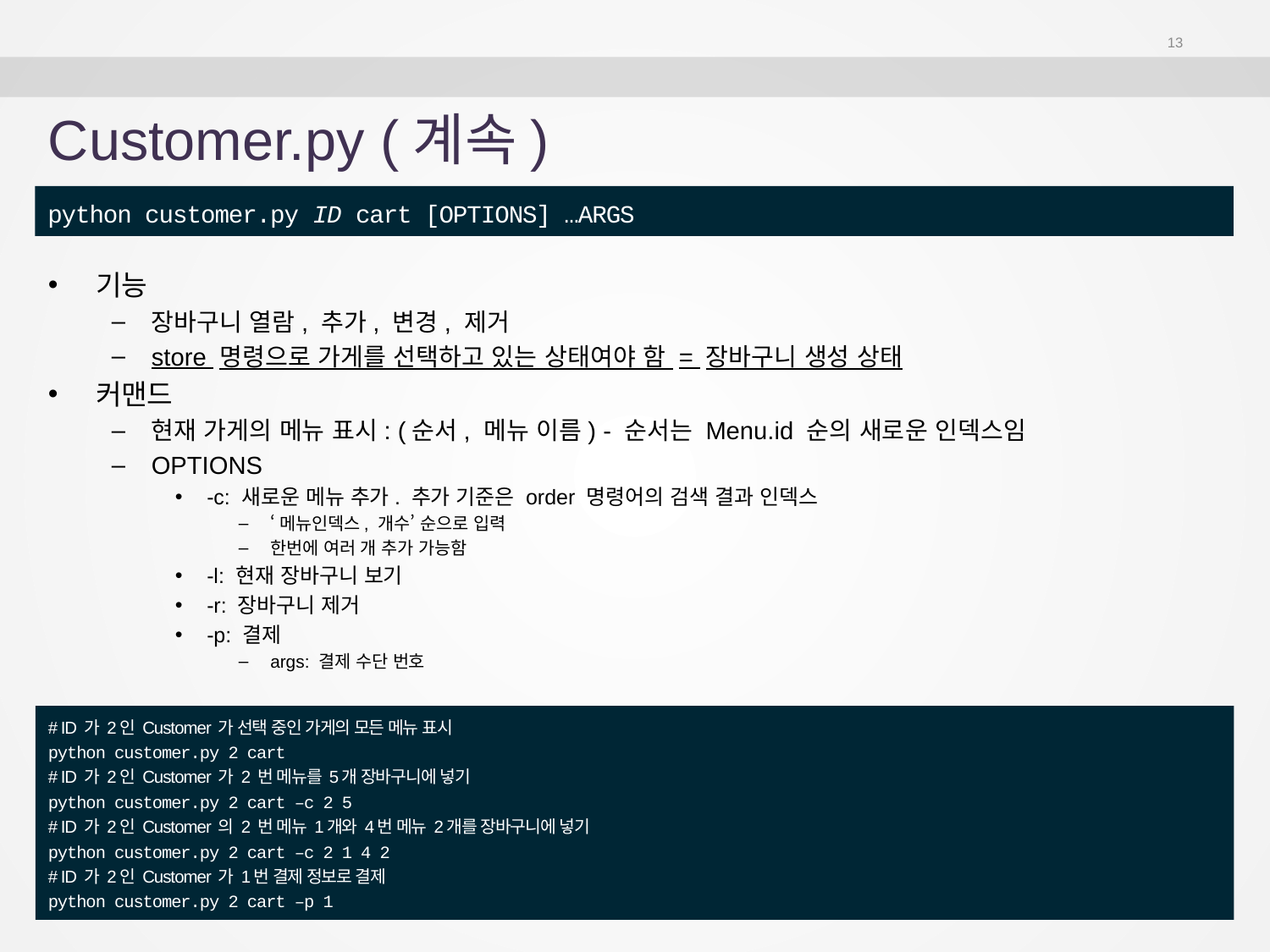

13
# Customer.py (계속)
python customer.py ID cart [OPTIONS] …ARGS

기능
장바구니 열람, 추가, 변경, 제거
store 명령으로 가게를 선택하고 있는 상태여야 함 = 장바구니 생성 상태
커맨드
현재 가게의 메뉴 표시: (순서, 메뉴 이름) - 순서는 Menu.id 순의 새로운 인덱스임
OPTIONS
-c: 새로운 메뉴 추가. 추가 기준은 order 명령어의 검색 결과 인덱스
‘메뉴인덱스, 개수’ 순으로 입력
한번에 여러 개 추가 가능함
-l: 현재 장바구니 보기
-r: 장바구니 제거
-p: 결제
args: 결제 수단 번호

# ID 가 2인 Customer 가 선택 중인 가게의 모든 메뉴 표시
python customer.py 2 cart
# ID 가 2인 Customer 가 2 번 메뉴를 5개 장바구니에 넣기
python customer.py 2 cart –c 2 5
# ID 가 2인 Customer 의 2 번 메뉴 1개와 4번 메뉴 2개를 장바구니에 넣기
python customer.py 2 cart –c 2 1 4 2
# ID 가 2인 Customer 가 1번 결제 정보로 결제
python customer.py 2 cart –p 1